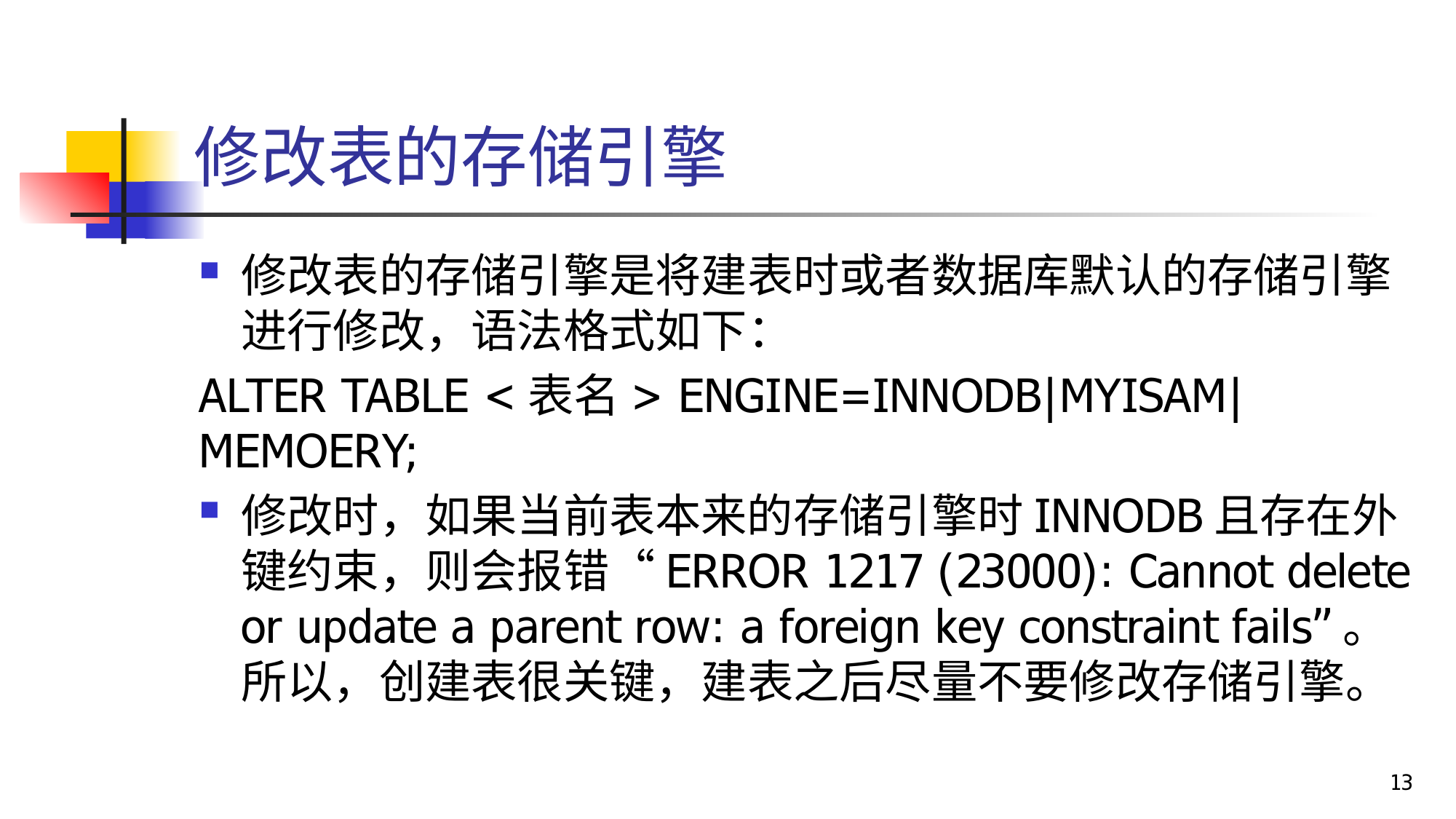

# 修改表的存储引擎
修改表的存储引擎是将建表时或者数据库默认的存储引擎进行修改，语法格式如下：
ALTER TABLE <表名> ENGINE=INNODB|MYISAM|MEMOERY;
修改时，如果当前表本来的存储引擎时INNODB且存在外键约束，则会报错“ERROR 1217 (23000): Cannot delete or update a parent row: a foreign key constraint fails”。所以，创建表很关键，建表之后尽量不要修改存储引擎。

13